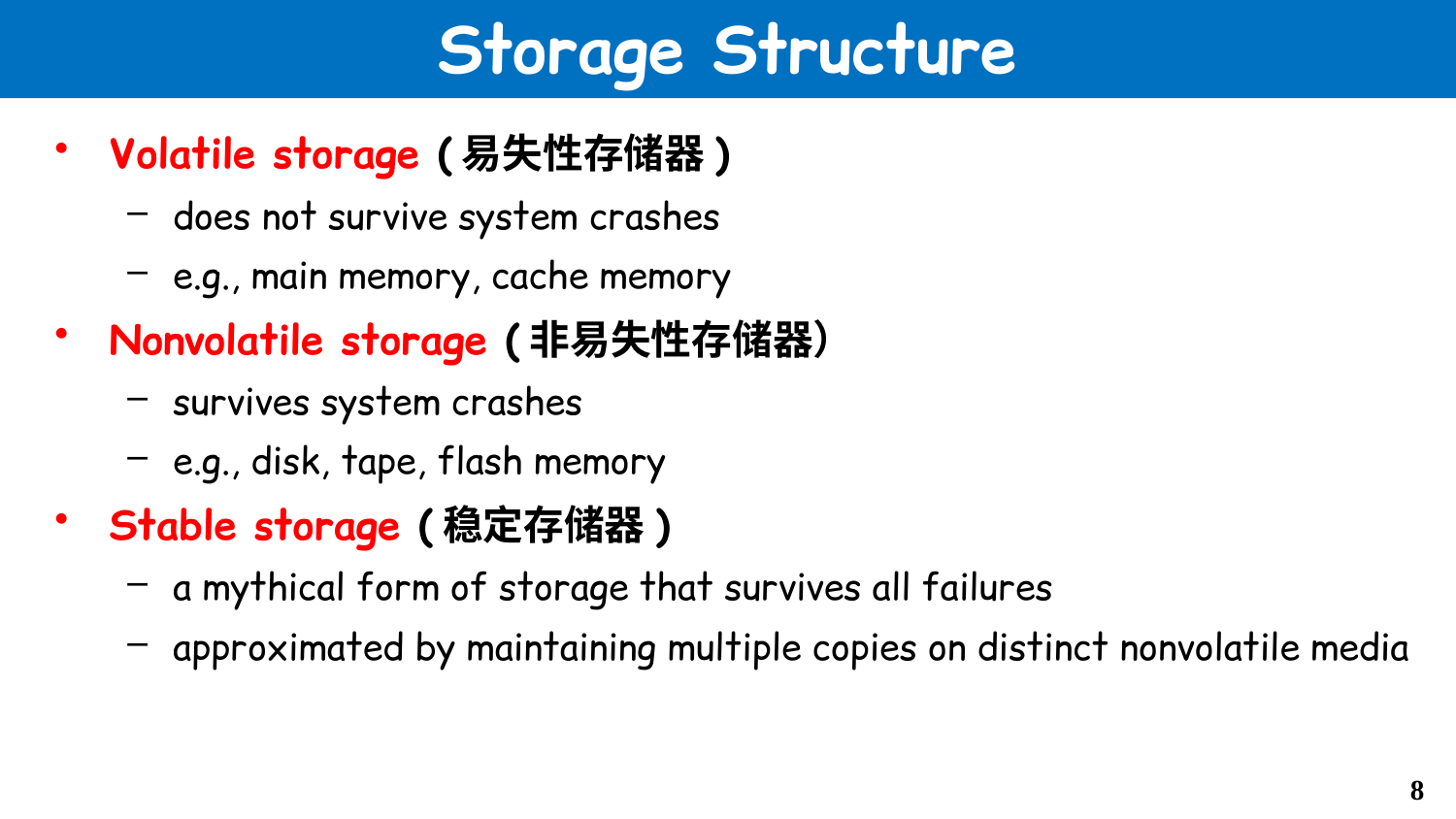

# Storage Structure
Volatile storage (易失性存储器)
does not survive system crashes
e.g., main memory, cache memory
Nonvolatile storage (非易失性存储器）
survives system crashes
e.g., disk, tape, flash memory
Stable storage (稳定存储器)
a mythical form of storage that survives all failures
approximated by maintaining multiple copies on distinct nonvolatile media